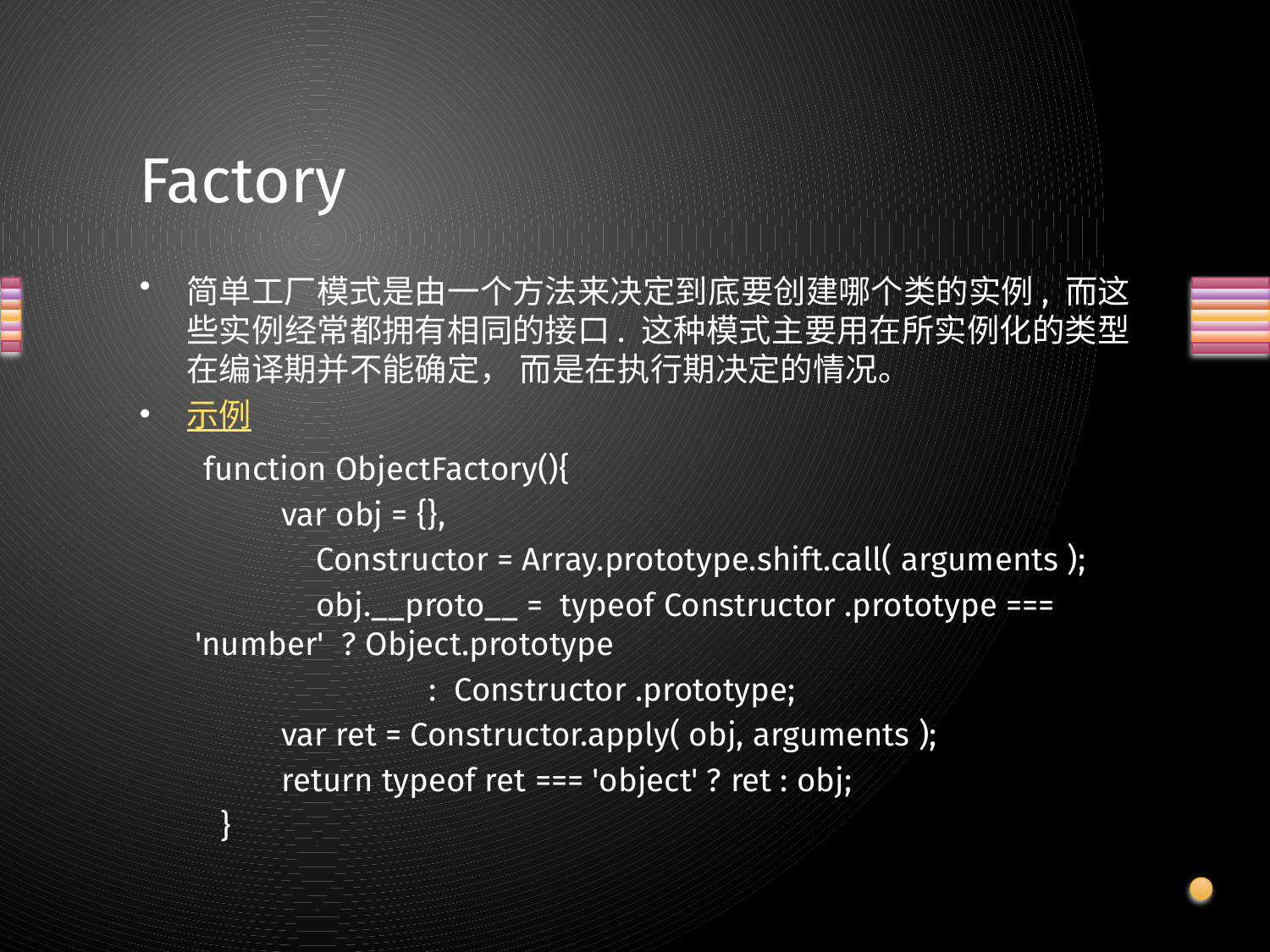

# Factory
简单工厂模式是由一个方法来决定到底要创建哪个类的实例, 而这些实例经常都拥有相同的接口. 这种模式主要用在所实例化的类型在编译期并不能确定， 而是在执行期决定的情况。
示例
 function ObjectFactory(){
          var obj = {},
              Constructor = Array.prototype.shift.call( arguments );
              obj.__proto__ =  typeof Constructor .prototype === 'number'  ? Object.prototype
                           :  Constructor .prototype;
          var ret = Constructor.apply( obj, arguments );
          return typeof ret === 'object' ? ret : obj;
   }